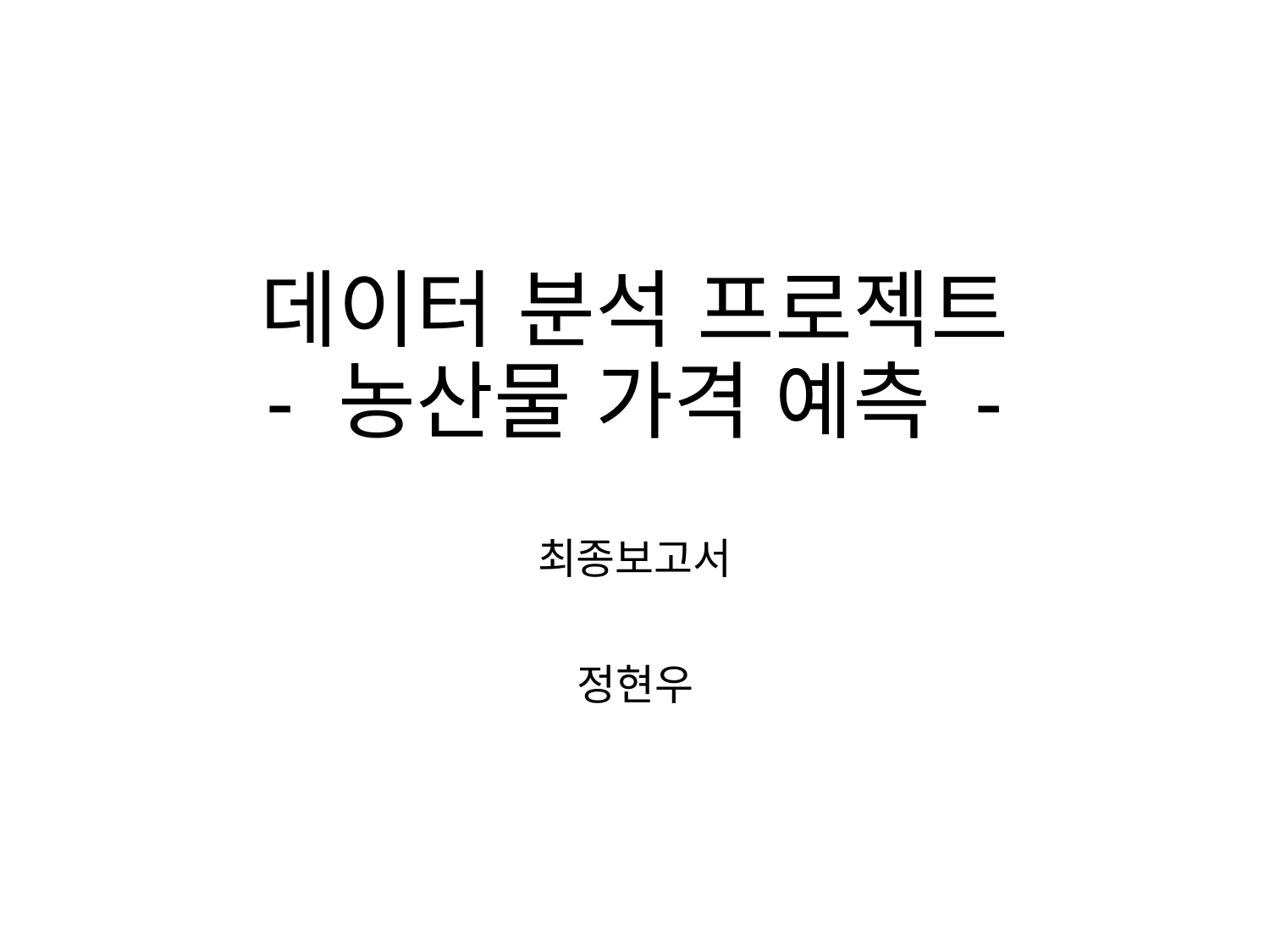

# 데이터 분석 프로젝트 - 농산물 가격 예측 -
최종보고서

정현우